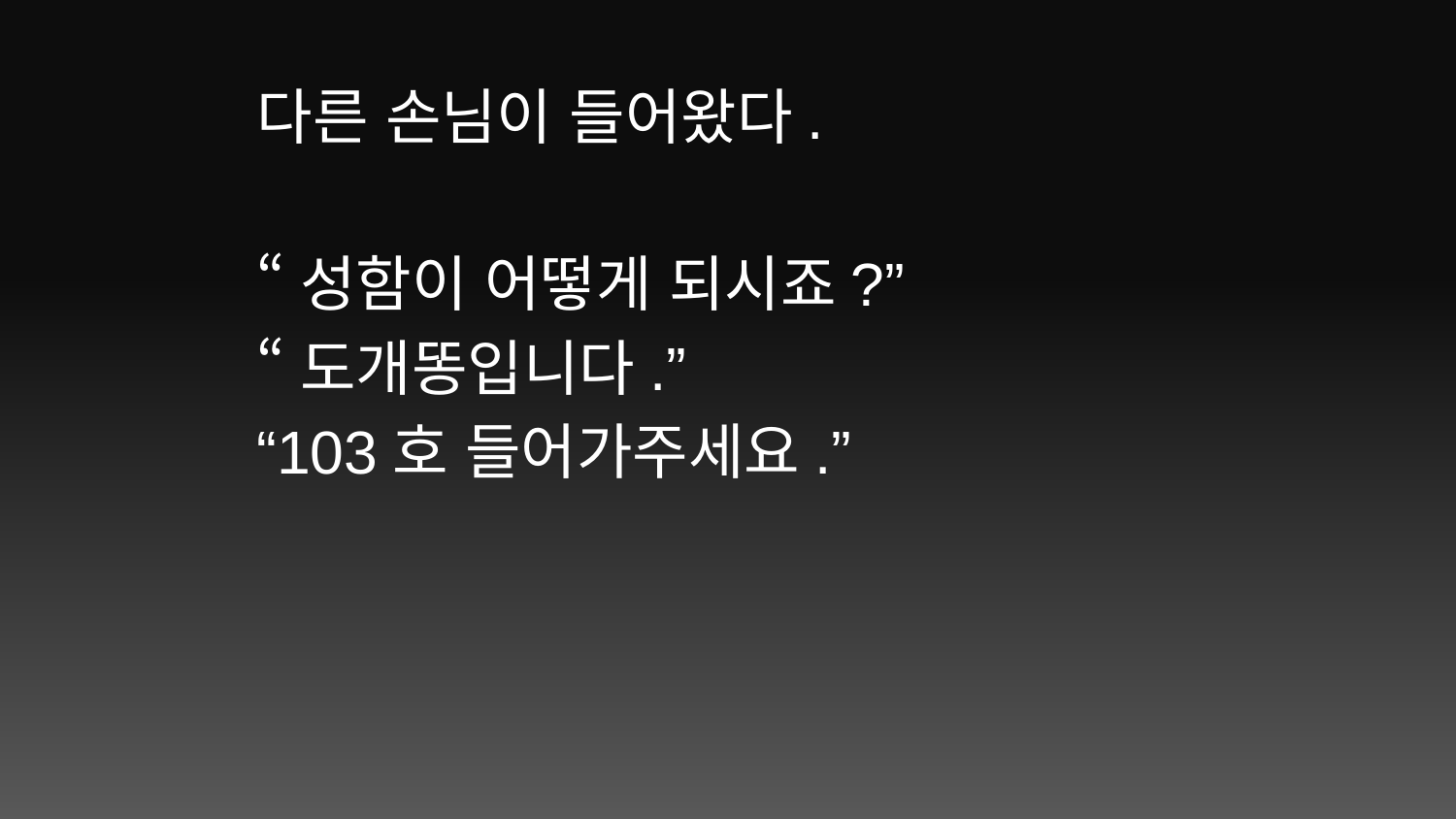

다른 손님이 들어왔다.

“성함이 어떻게 되시죠?”
“도개똥입니다.”
“103호 들어가주세요.”